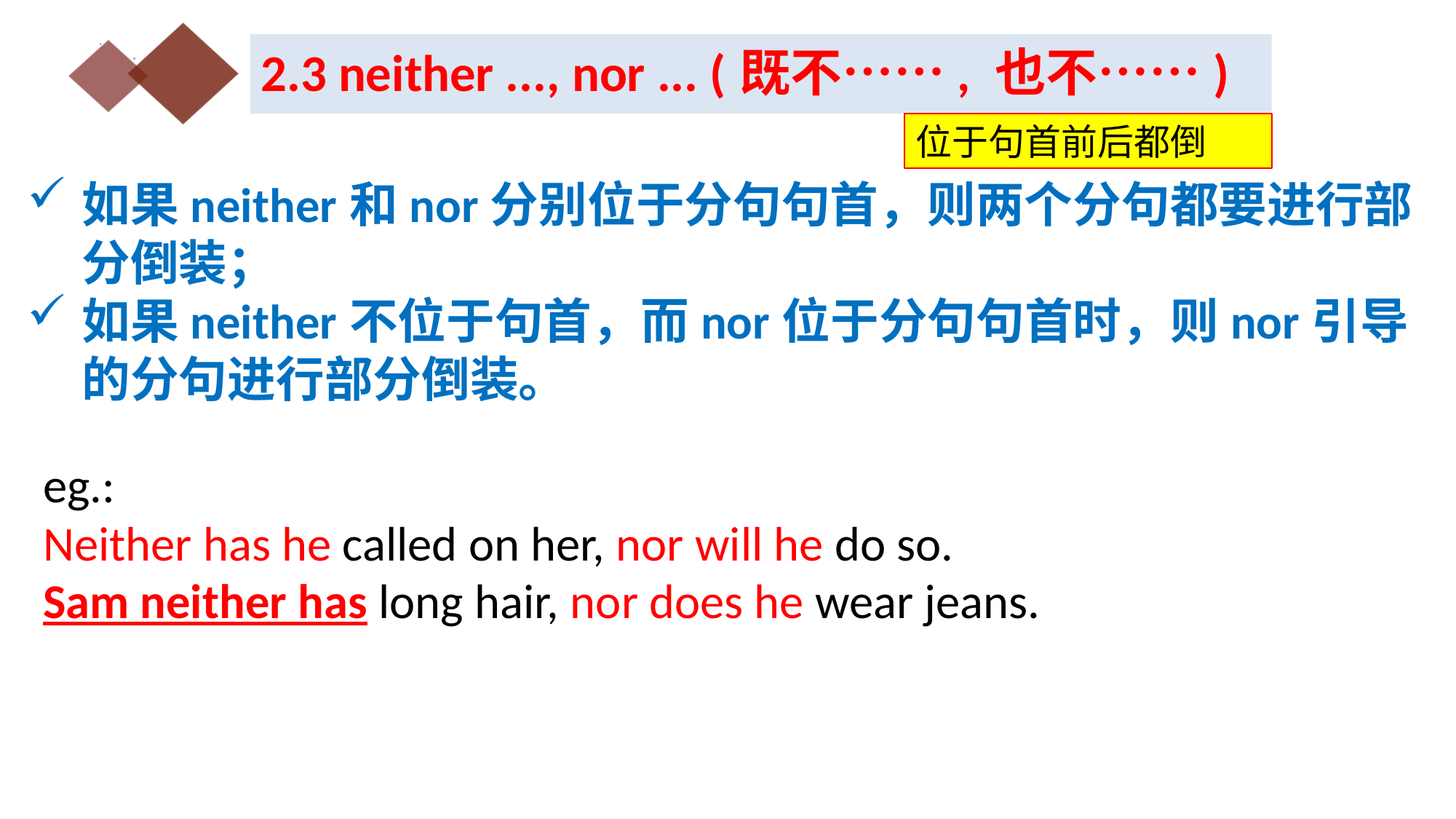

2.3 neither ..., nor ... (既不……, 也不……)
位于句首前后都倒
如果neither和nor分别位于分句句首，则两个分句都要进行部分倒装；
如果neither不位于句首，而nor位于分句句首时，则nor引导的分句进行部分倒装。
eg.:
Neither has he called on her, nor will he do so.
Sam neither has long hair, nor does he wear jeans.